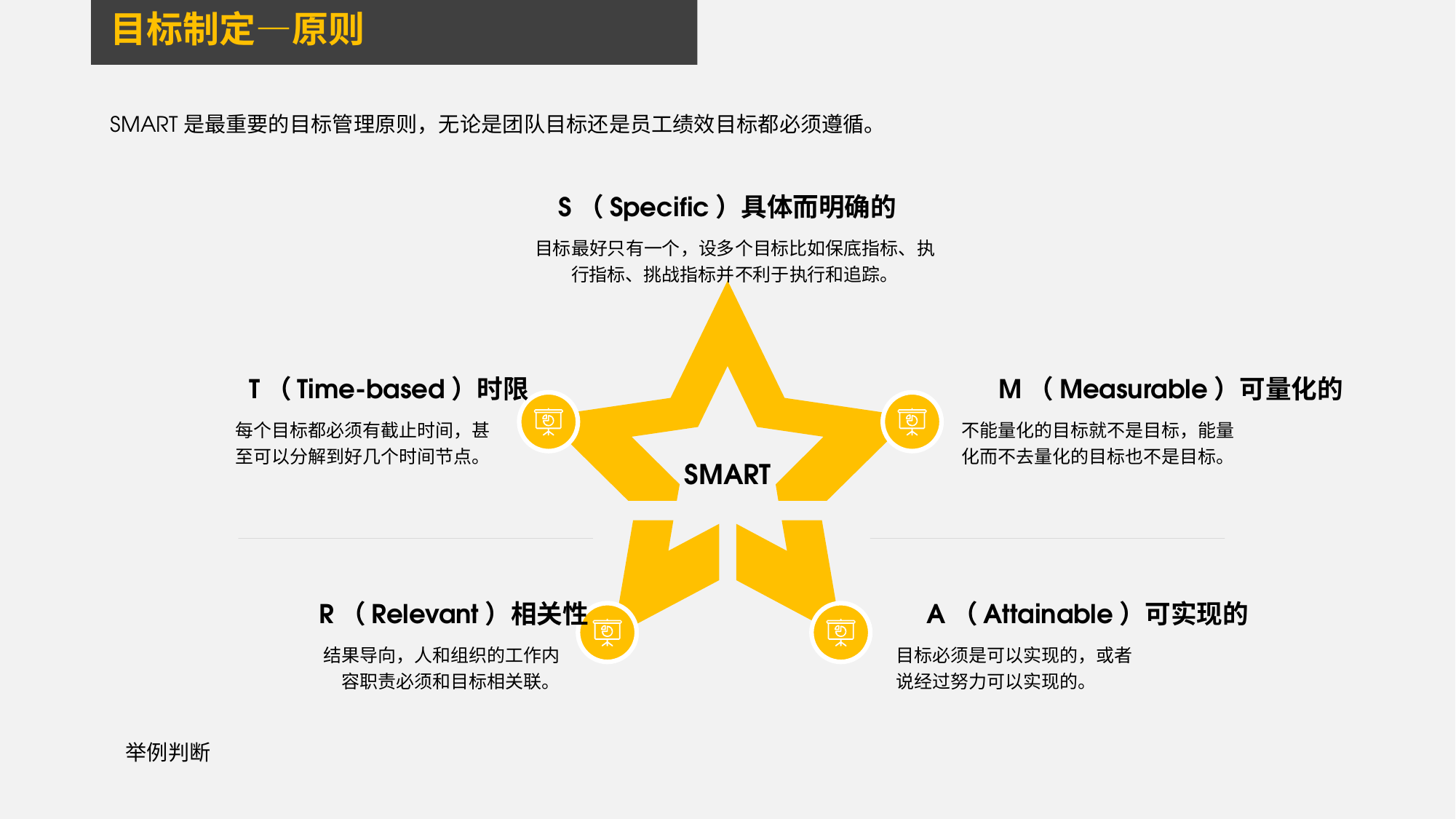

目标制定—原则
SMART是最重要的目标管理原则，无论是团队目标还是员工绩效目标都必须遵循。
S（Specific）具体而明确的
目标最好只有一个，设多个目标比如保底指标、执行指标、挑战指标并不利于执行和追踪。

T（Time-based）时限
每个目标都必须有截止时间，甚至可以分解到好几个时间节点。
M（Measurable）可量化的
不能量化的目标就不是目标，能量化而不去量化的目标也不是目标。

SMART
R（Relevant）相关性
结果导向，人和组织的工作内容职责必须和目标相关联。
A（Attainable）可实现的
目标必须是可以实现的，或者说经过努力可以实现的。

举例判断